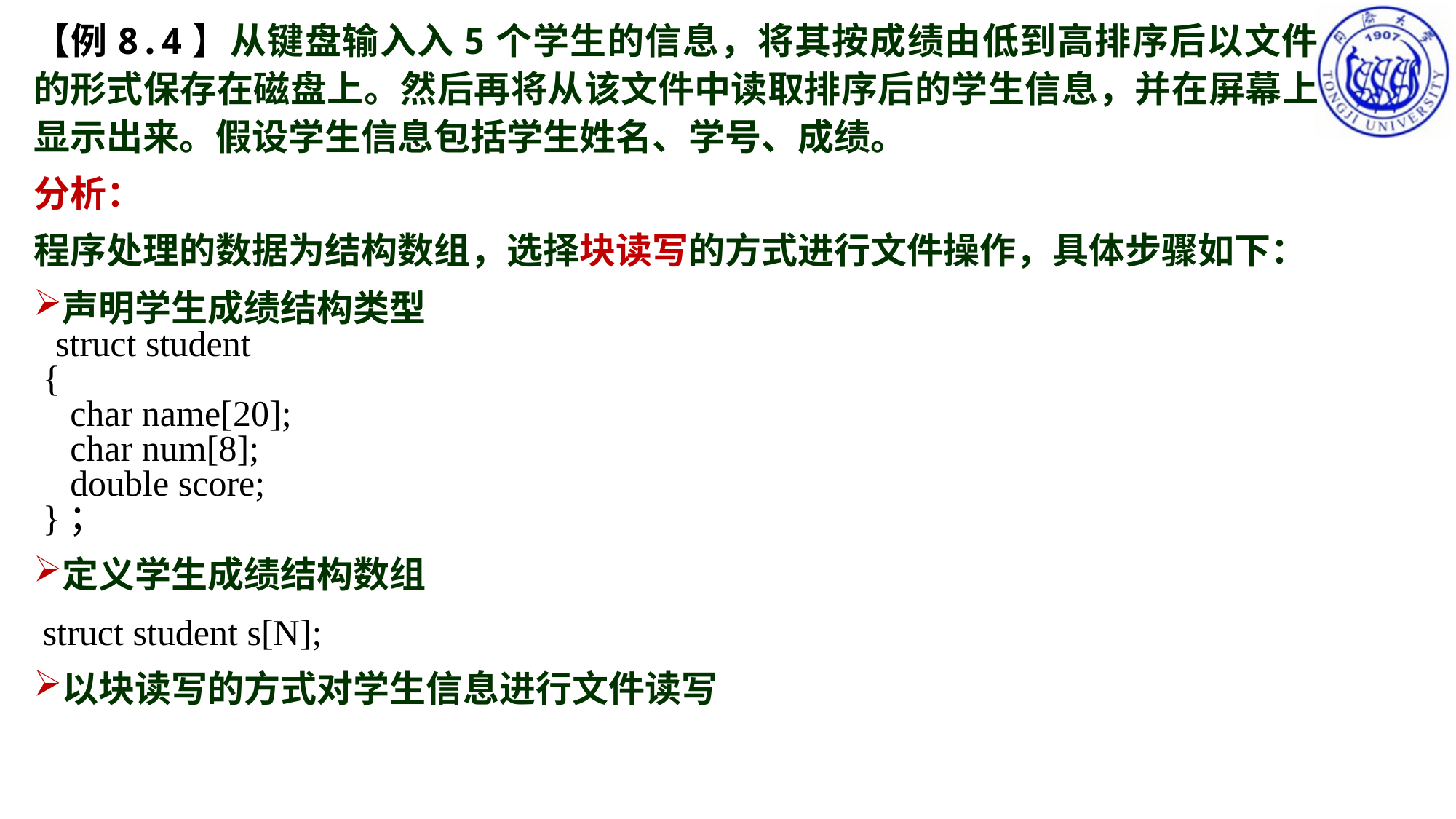

【例8.4】从键盘输入入5个学生的信息，将其按成绩由低到高排序后以文件的形式保存在磁盘上。然后再将从该文件中读取排序后的学生信息，并在屏幕上显示出来。假设学生信息包括学生姓名、学号、成绩。
分析：
程序处理的数据为结构数组，选择块读写的方式进行文件操作，具体步骤如下：
声明学生成绩结构类型
 struct student
 {
    char name[20];
    char num[8];
    double score;
 }；
定义学生成绩结构数组
 struct student s[N];
以块读写的方式对学生信息进行文件读写